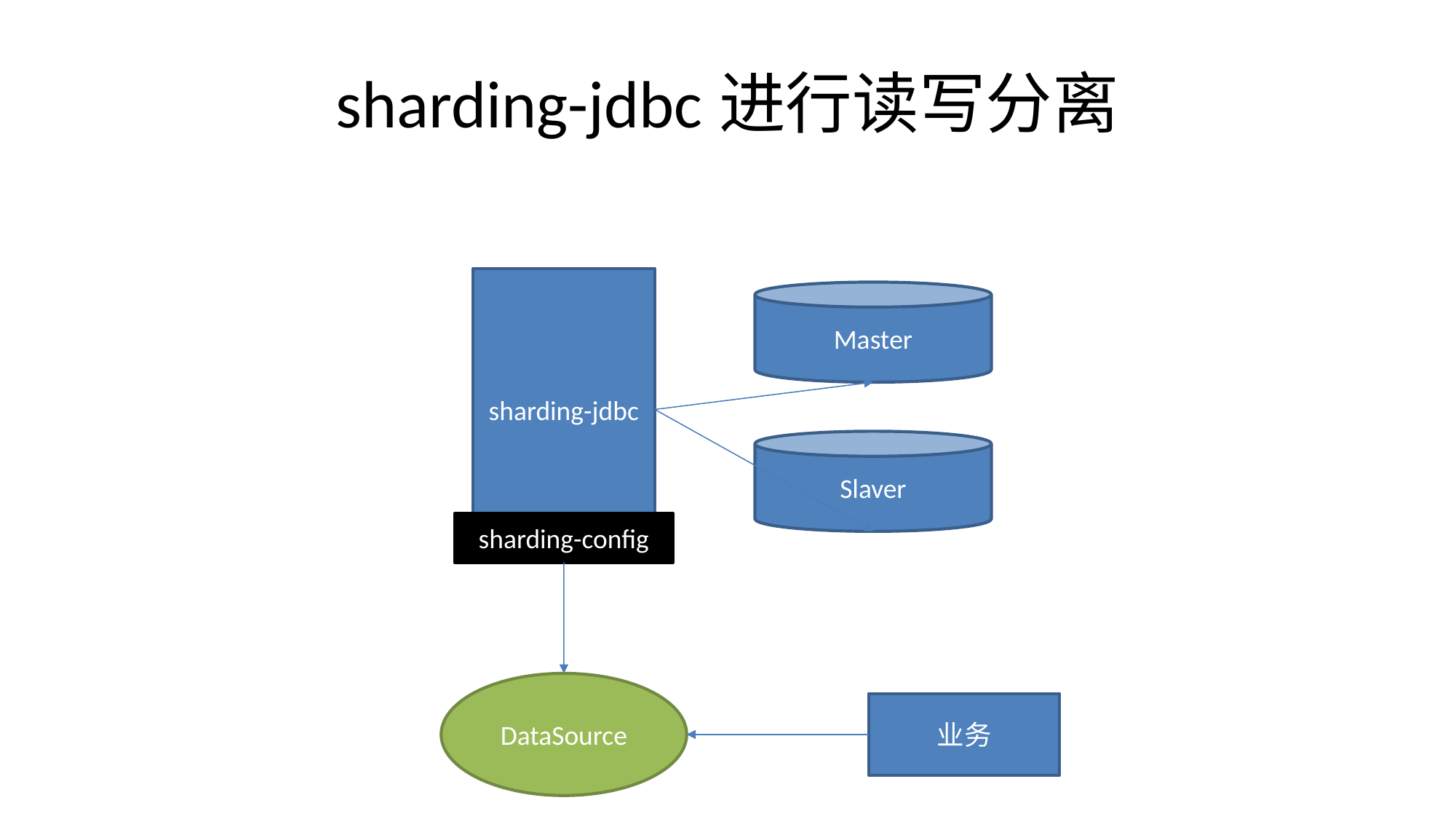

# sharding-jdbc进行读写分离
sharding-jdbc
Master
Slaver
sharding-config
DataSource
业务